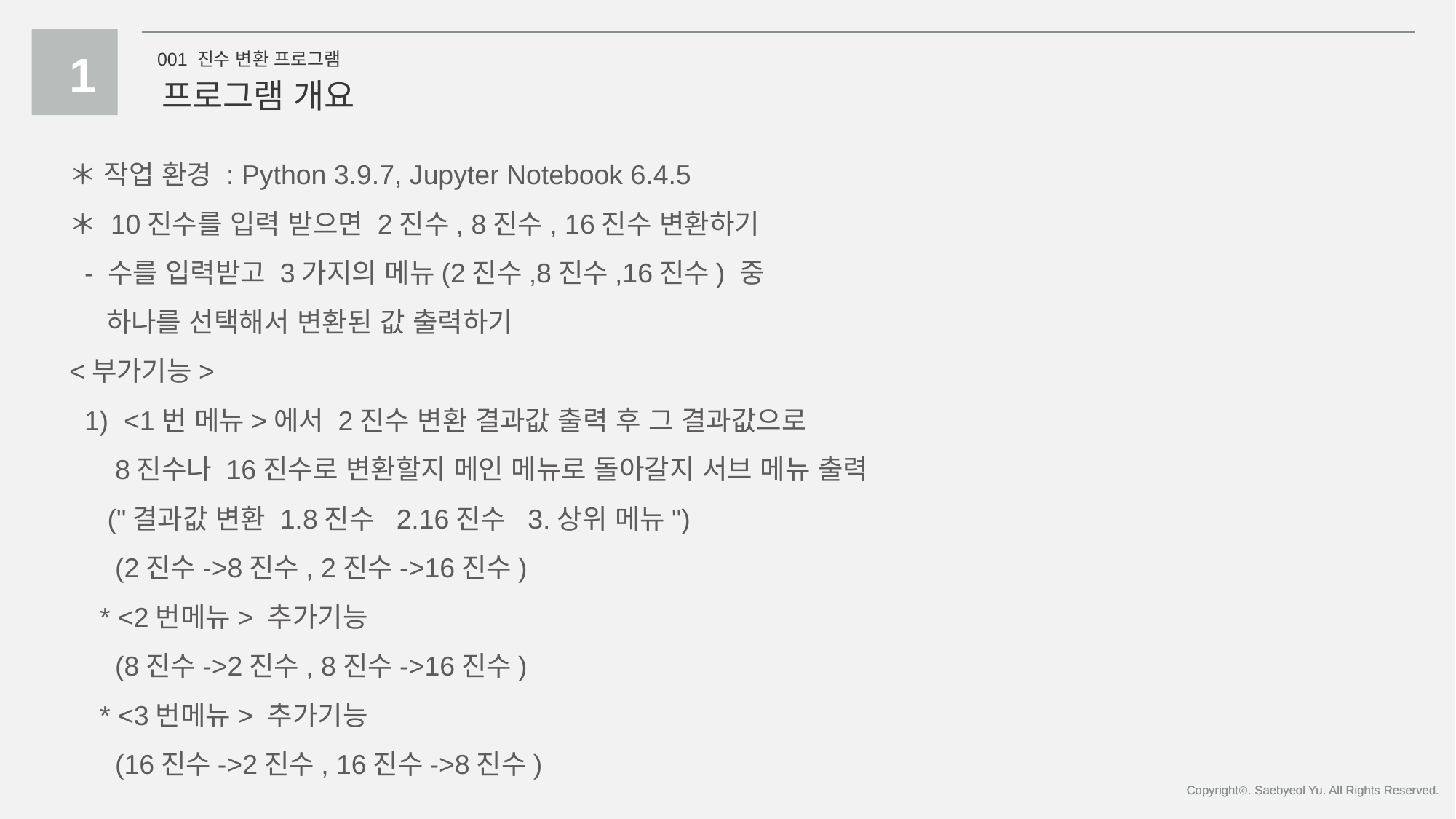

1
001 진수 변환 프로그램
프로그램 개요
＊ 작업 환경 : Python 3.9.7, Jupyter Notebook 6.4.5
＊ 10진수를 입력 받으면 2진수, 8진수, 16진수 변환하기
  - 수를 입력받고 3가지의 메뉴(2진수,8진수,16진수) 중
    하나를 선택해서 변환된 값 출력하기
<부가기능>
  1)  <1번 메뉴>에서 2진수 변환 결과값 출력 후 그 결과값으로
      8진수나 16진수로 변환할지 메인 메뉴로 돌아갈지 서브 메뉴 출력
     ("결과값 변환 1.8진수  2.16진수  3.상위 메뉴")
      (2진수->8진수, 2진수->16진수)
    * <2번메뉴> 추가기능
      (8진수->2진수, 8진수->16진수)
    * <3번메뉴> 추가기능
      (16진수->2진수, 16진수->8진수)
Copyrightⓒ. Saebyeol Yu. All Rights Reserved.